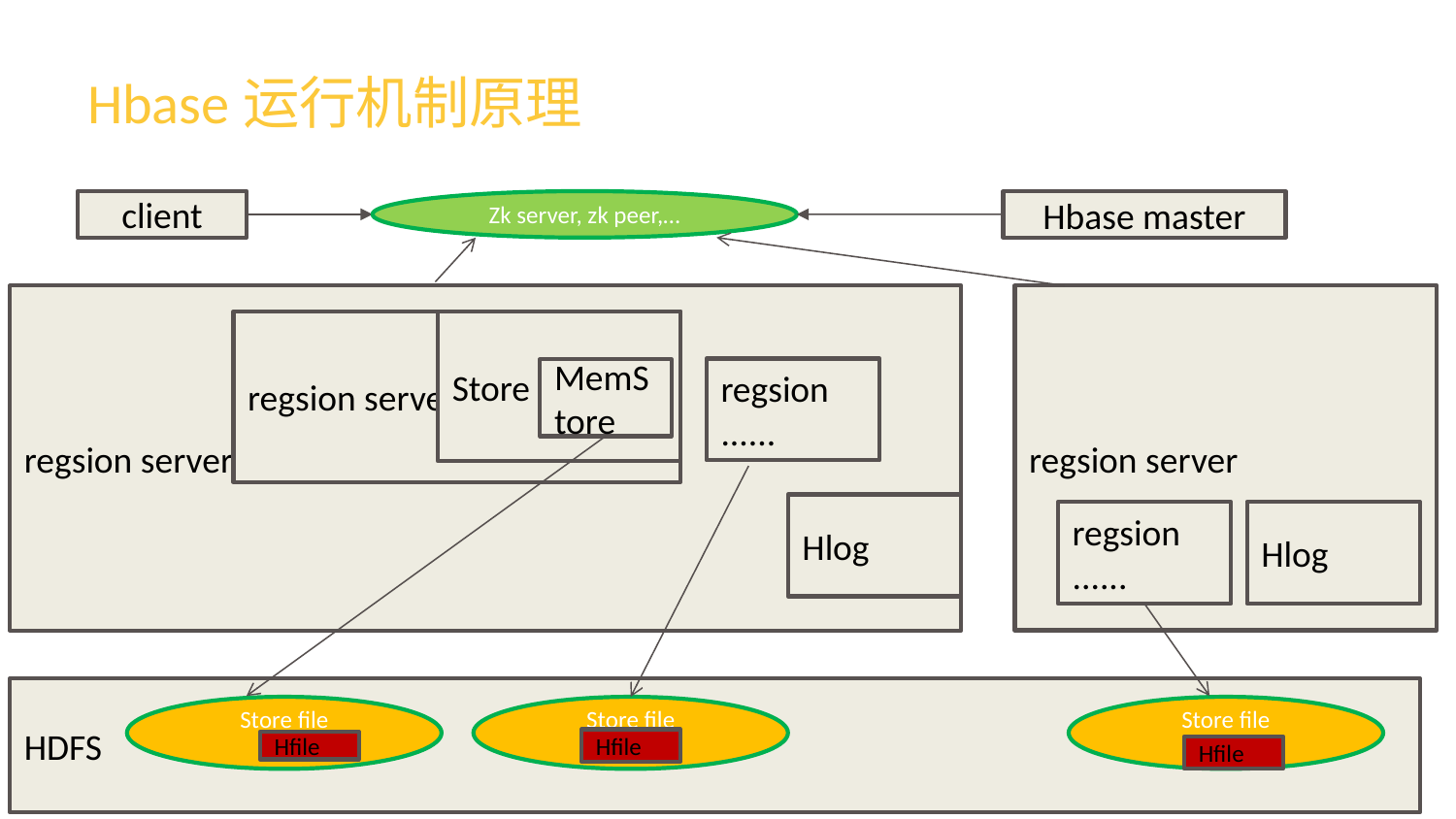

# Hbase运行机制原理
client
client
Zk server, zk peer,…
Hbase master
regsion server
regsion server
regsion server
Store
regsion
......
MemStore
Hlog
regsion
......
Hlog
HDFS
Store file

Store file

Store file

Hfile
Hfile
Hfile